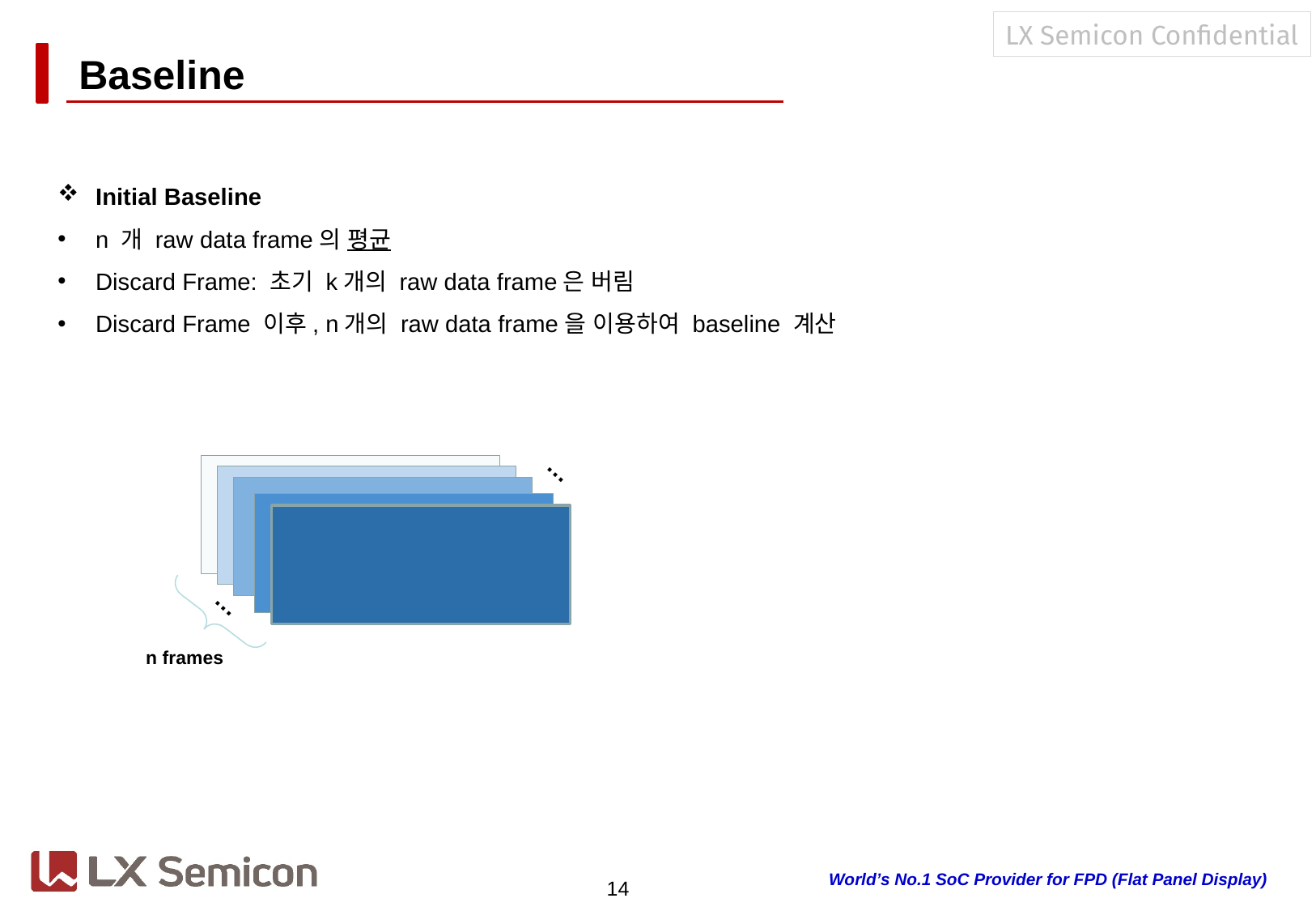

# Baseline

Initial Baseline
n 개 raw data frame의 평균
Discard Frame: 초기 k개의 raw data frame은 버림
Discard Frame 이후, n개의 raw data frame을 이용하여 baseline 계산

…
Raw Data Frame 1
Raw Data Frame 2
Raw Data Frame 3
Raw Data Frame n-1

…

…
n frames